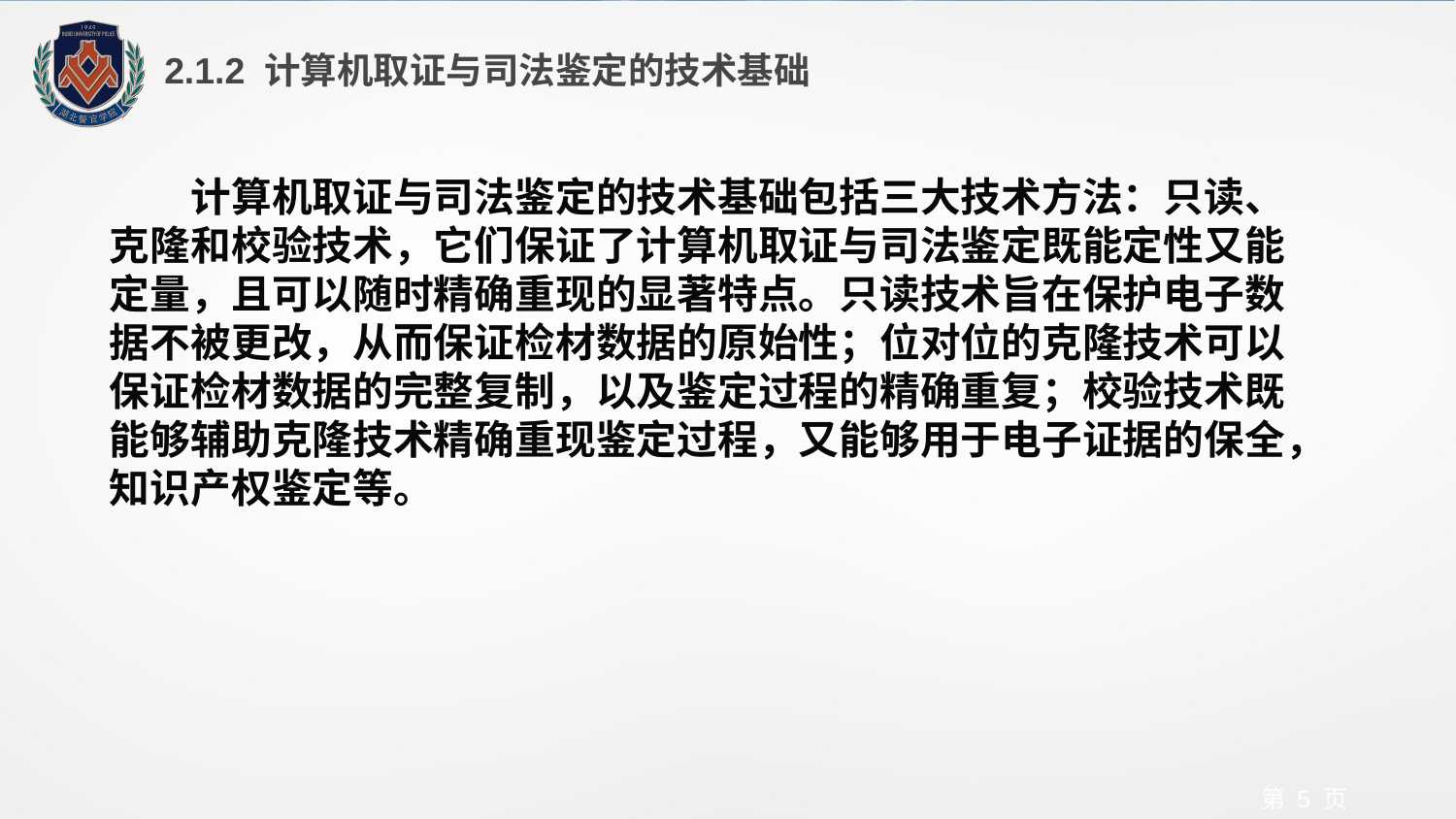

2.1.2 计算机取证与司法鉴定的技术基础
　　计算机取证与司法鉴定的技术基础包括三大技术方法：只读、克隆和校验技术，它们保证了计算机取证与司法鉴定既能定性又能定量，且可以随时精确重现的显著特点。只读技术旨在保护电子数据不被更改，从而保证检材数据的原始性；位对位的克隆技术可以保证检材数据的完整复制，以及鉴定过程的精确重复；校验技术既能够辅助克隆技术精确重现鉴定过程，又能够用于电子证据的保全，知识产权鉴定等。